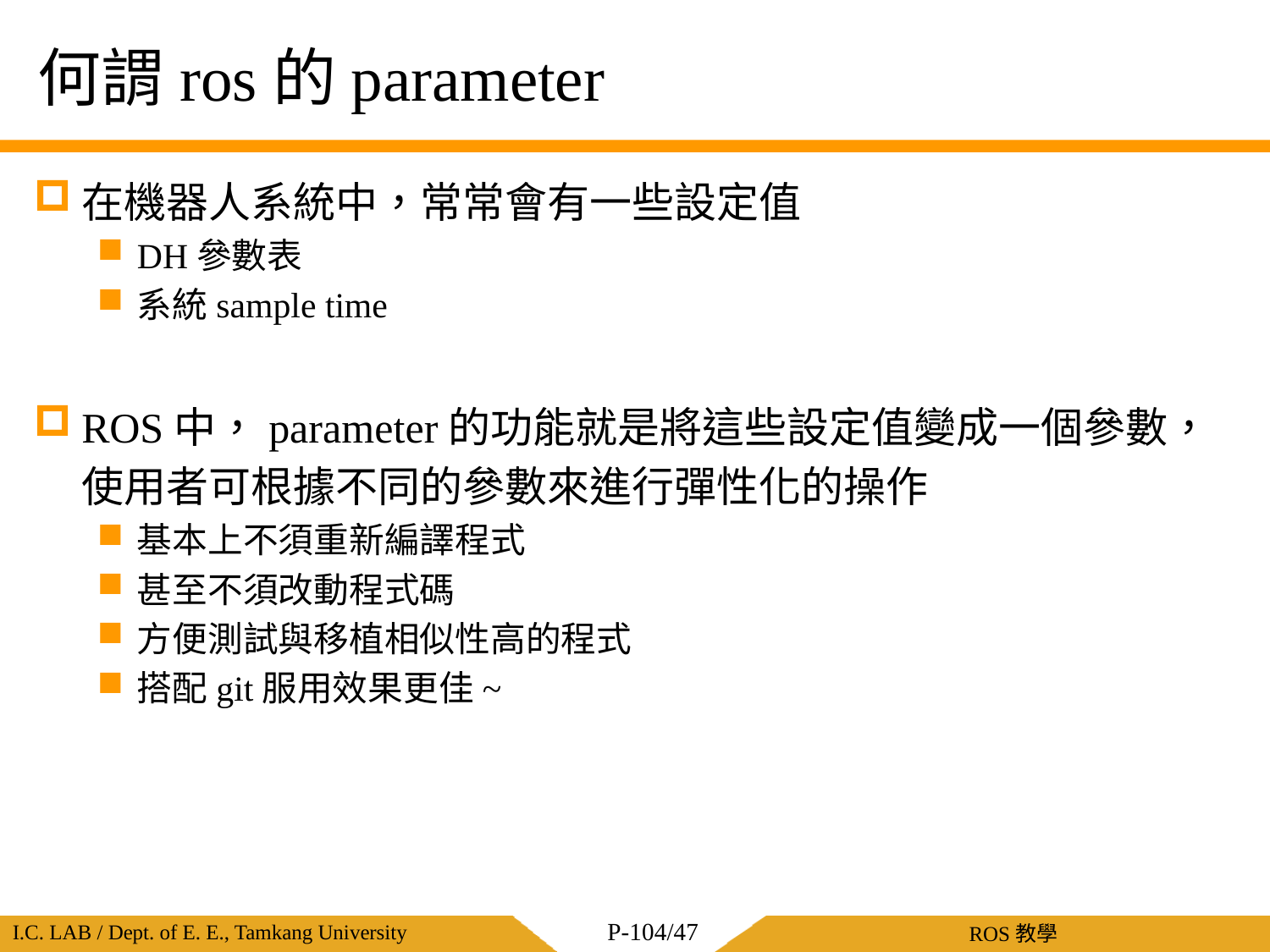

# 何謂ros的parameter
在機器人系統中，常常會有一些設定值
DH參數表
系統sample time

ROS中，parameter的功能就是將這些設定值變成一個參數，
    使用者可根據不同的參數來進行彈性化的操作
基本上不須重新編譯程式
甚至不須改動程式碼
方便測試與移植相似性高的程式
搭配git服用效果更佳~